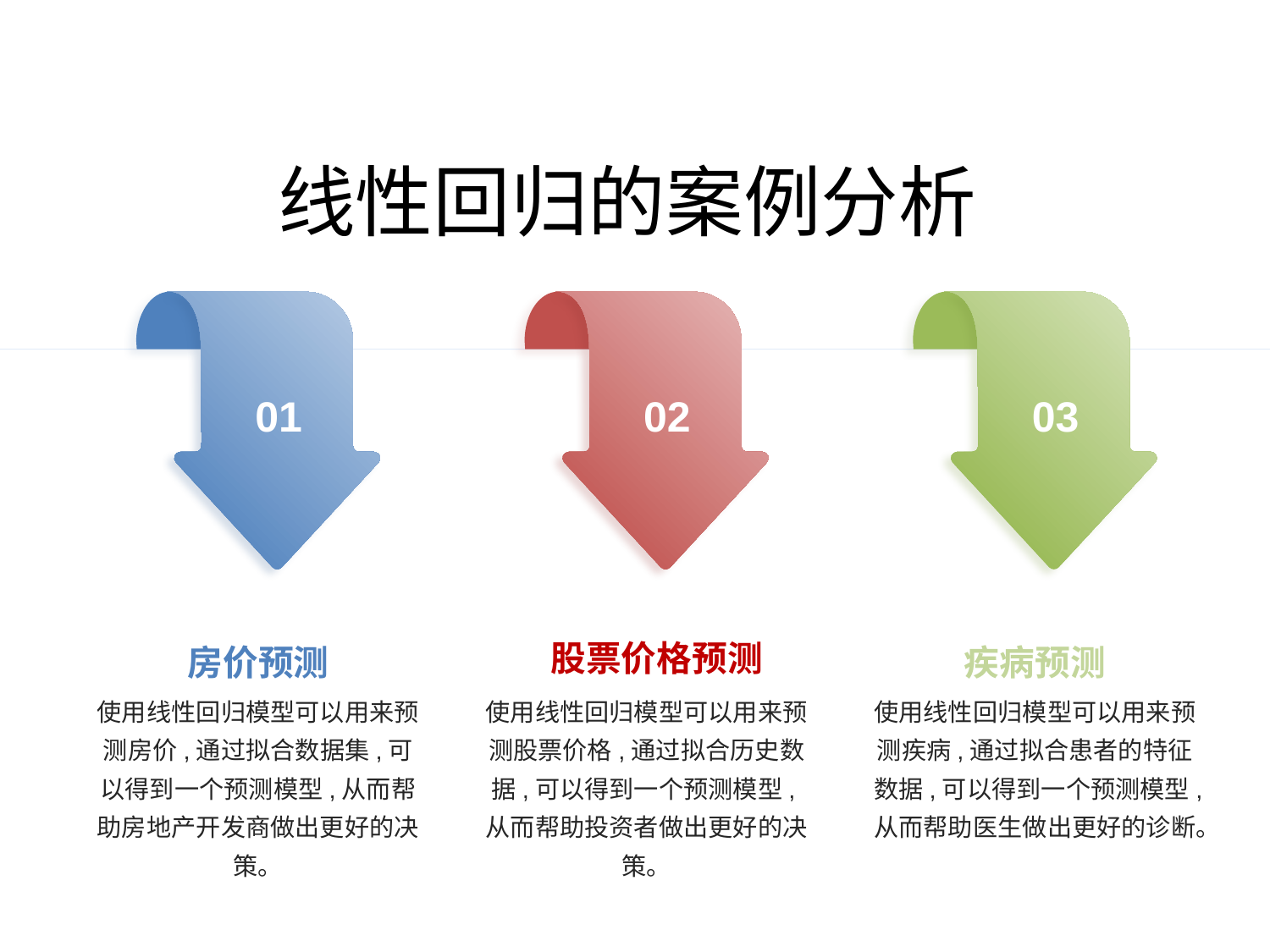

# 线性回归的案例分析
01
02
03

房价预测
疾病预测
股票价格预测

使用线性回归模型可以用来预测房价,通过拟合数据集,可以得到一个预测模型,从而帮助房地产开发商做出更好的决策。
使用线性回归模型可以用来预测股票价格,通过拟合历史数据,可以得到一个预测模型,从而帮助投资者做出更好的决策。
使用线性回归模型可以用来预测疾病,通过拟合患者的特征数据,可以得到一个预测模型,从而帮助医生做出更好的诊断。